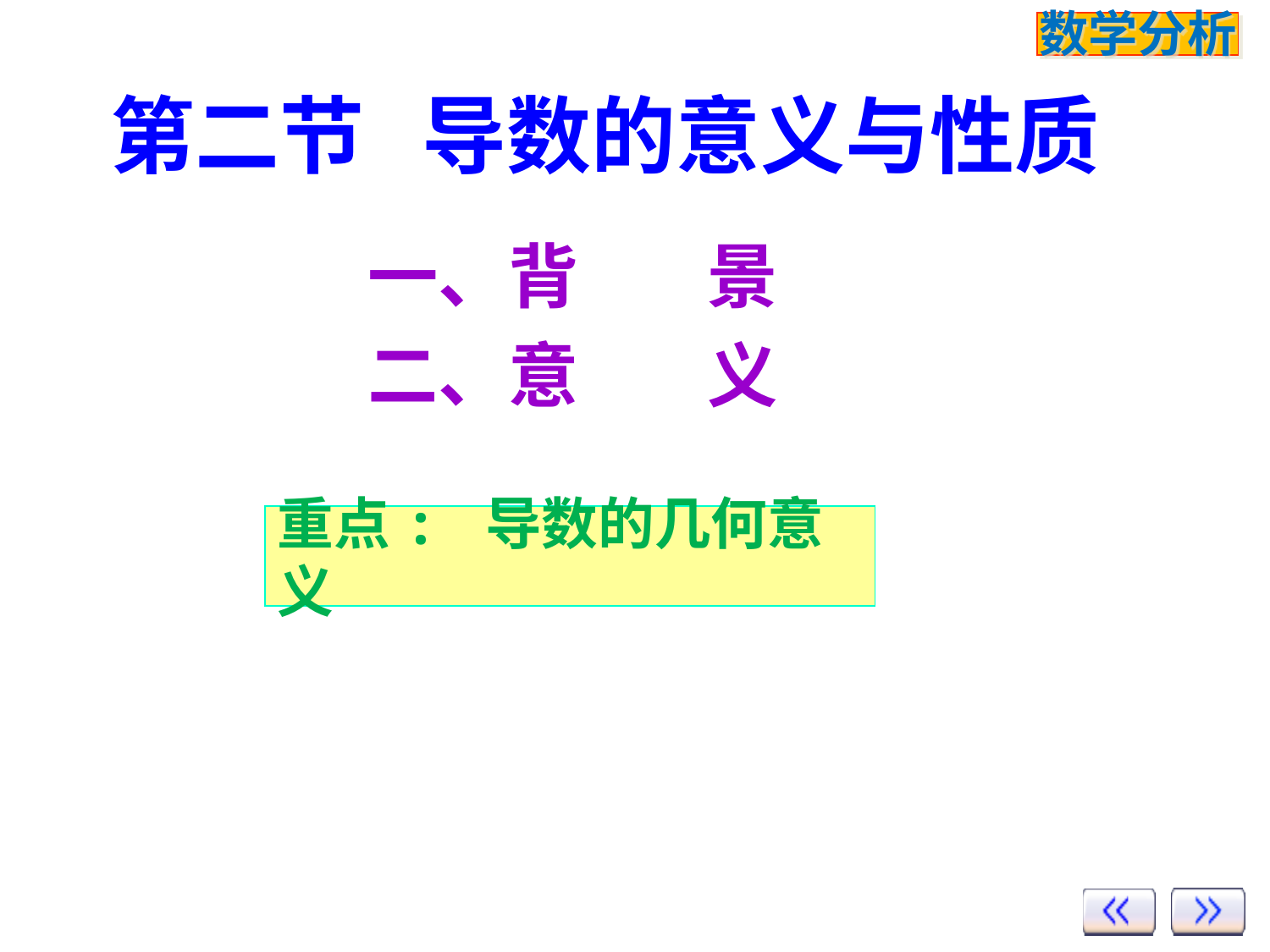

# 第二节   导数的意义与性质
一、背        景
二、意        义
重点: 导数的几何意义